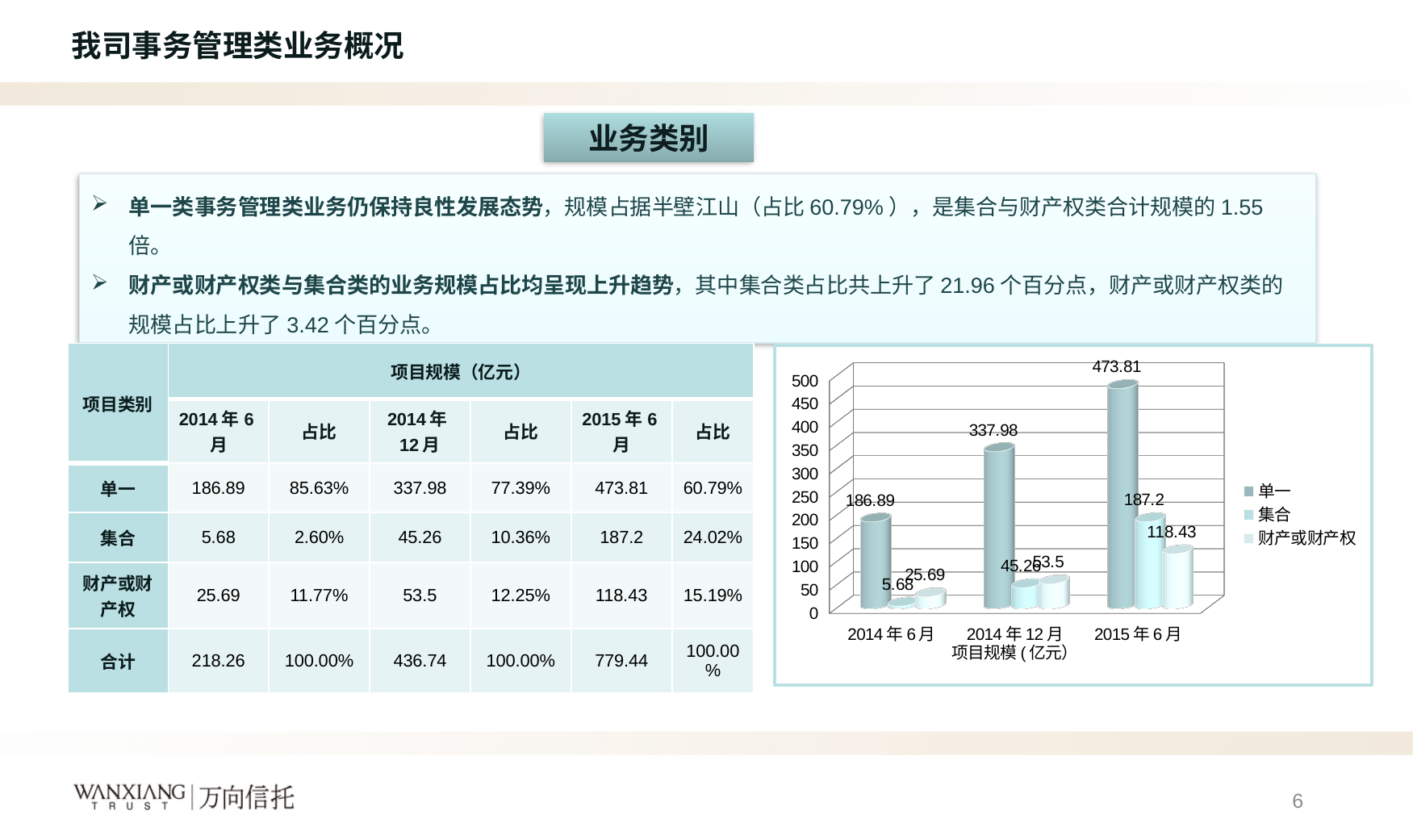

标  题 一
我司事务管理类业务概况
业务类别
单一类事务管理类业务仍保持良性发展态势，规模占据半壁江山（占比60.79%），是集合与财产权类合计规模的1.55倍。
财产或财产权类与集合类的业务规模占比均呈现上升趋势，其中集合类占比共上升了21.96个百分点，财产或财产权类的规模占比上升了3.42个百分点。
| 项目类别 | 项目规模（亿元） |  |  |  |  |  |
| --- | --- | --- | --- | --- | --- | --- |
|  | 2014年6月 | 占比 | 2014年12月 | 占比 | 2015年6月 | 占比 |
| 单一 | 186.89 | 85.63% | 337.98 | 77.39% | 473.81 | 60.79% |
| 集合 | 5.68 | 2.60% | 45.26 | 10.36% | 187.2 | 24.02% |
| 财产或财产权 | 25.69 | 11.77% | 53.5 | 12.25% | 118.43 | 15.19% |
| 合计 | 218.26 | 100.00% | 436.74 | 100.00% | 779.44 | 100.00% |

[unsupported chart]

6